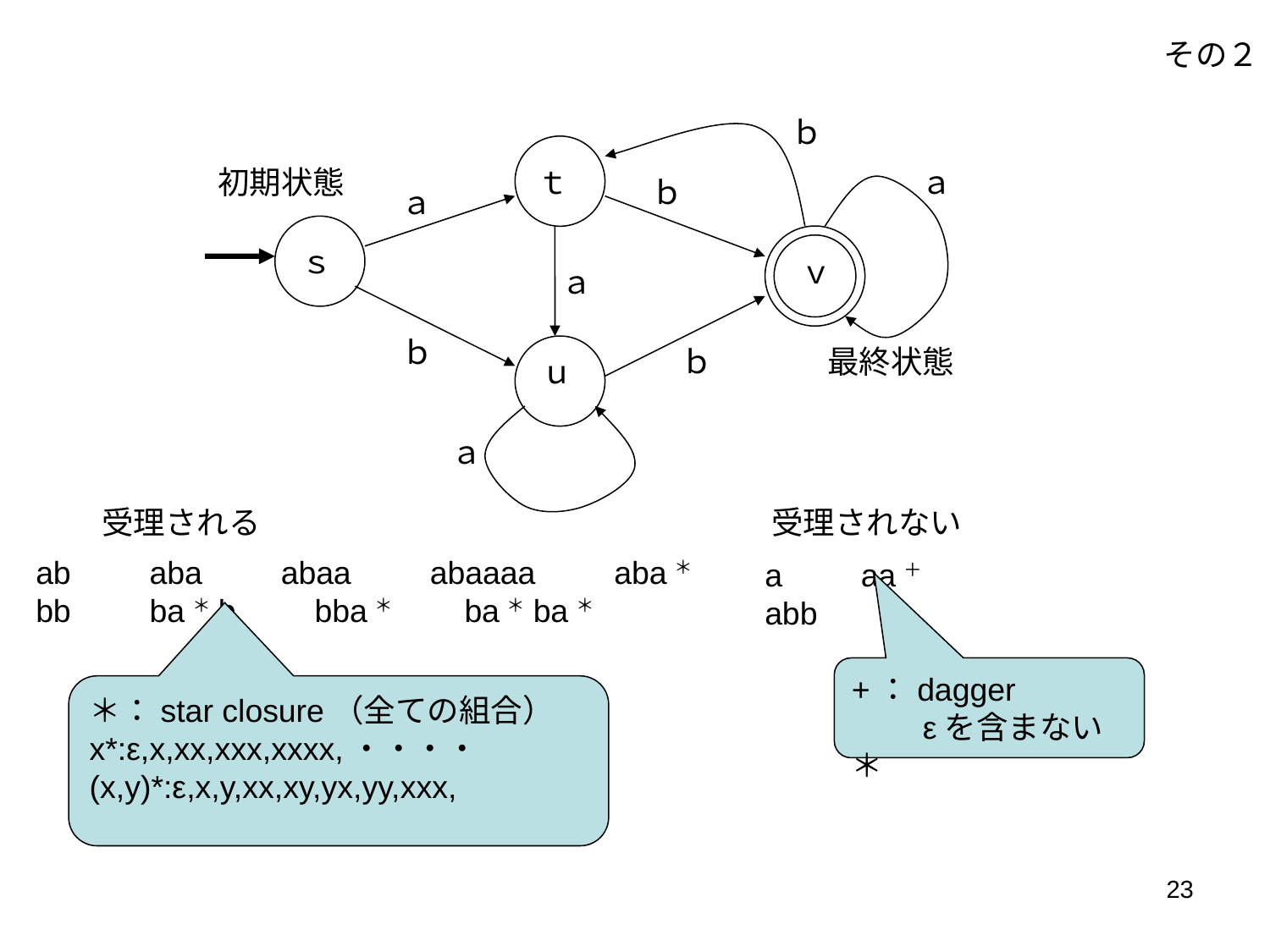

その２
ｂ

初期状態
ｔ
ａ
ｂ

ａ

ｓ
ｖ

ａ

ｂ

ｂ
最終状態
ｕ

ａ
受理されない
受理される
ab　　aba　　abaa　　abaaaa　　aba＊
bb　　ba＊b　　bba＊　　ba＊ba＊
a　　aa＋　　abb
+：dagger
　　εを含まない＊
＊：star closure（全ての組合）
x*:ε,x,xx,xxx,xxxx,・・・・
(x,y)*:ε,x,y,xx,xy,yx,yy,xxx,
23